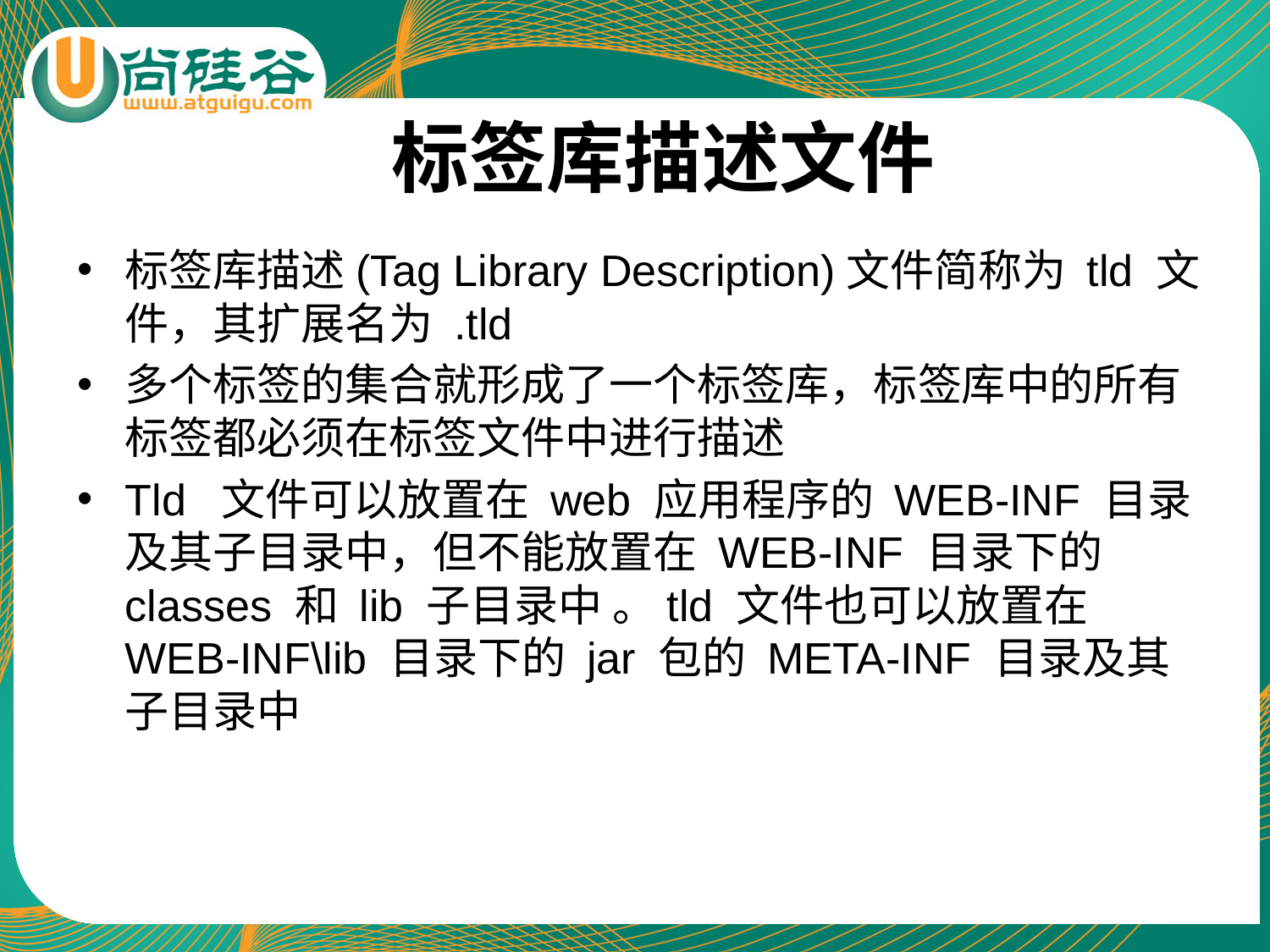

# 标签库描述文件
标签库描述(Tag Library Description)文件简称为 tld 文件，其扩展名为 .tld
多个标签的集合就形成了一个标签库，标签库中的所有标签都必须在标签文件中进行描述
Tld  文件可以放置在 web 应用程序的 WEB-INF 目录及其子目录中，但不能放置在 WEB-INF 目录下的 classes 和 lib 子目录中 。tld 文件也可以放置在 WEB-INF\lib 目录下的 jar 包的 META-INF 目录及其子目录中